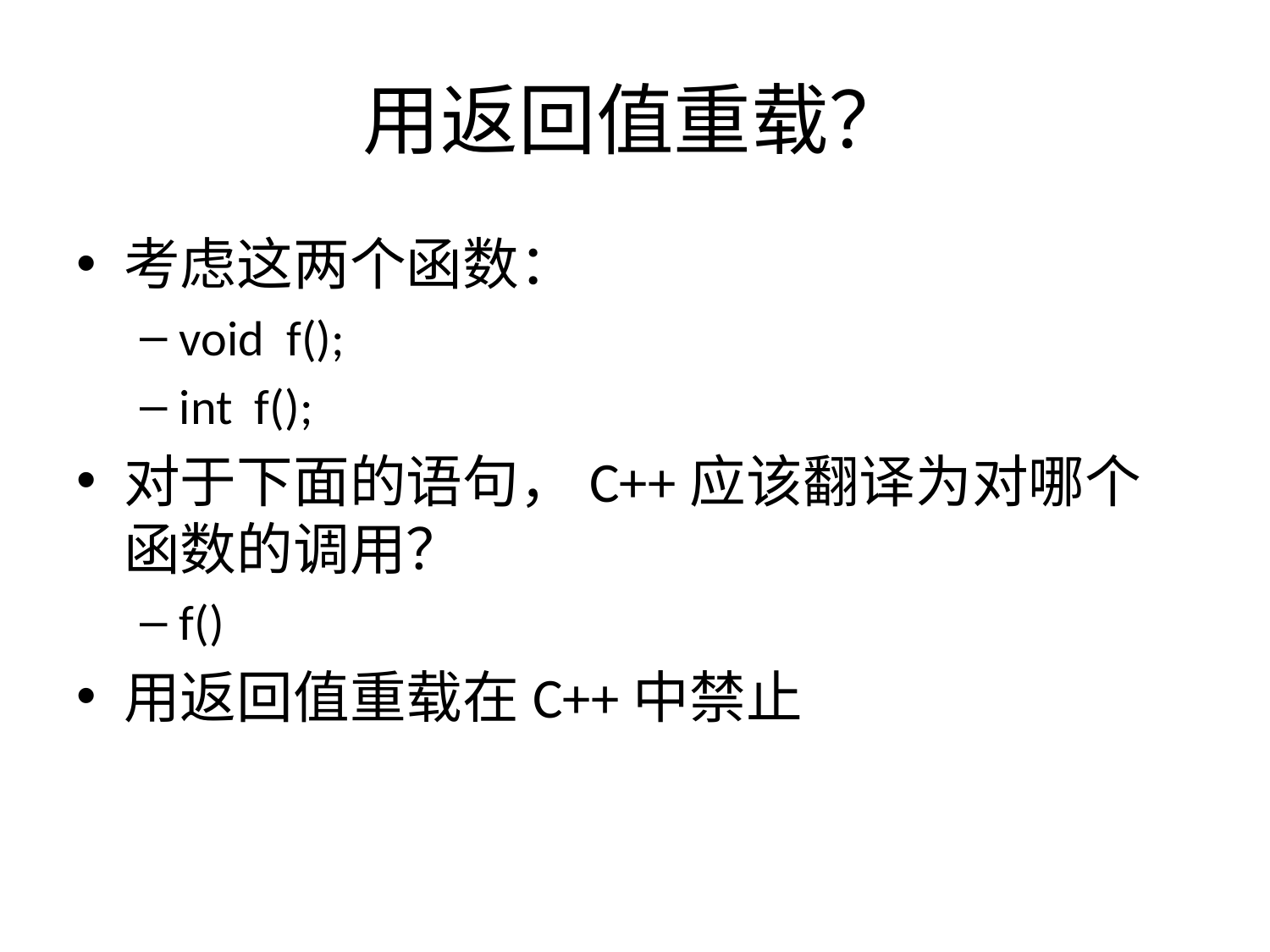

# 用返回值重载？
考虑这两个函数：
void  f();
int  f();
对于下面的语句，C++应该翻译为对哪个函数的调用？
f()
用返回值重载在C++中禁止